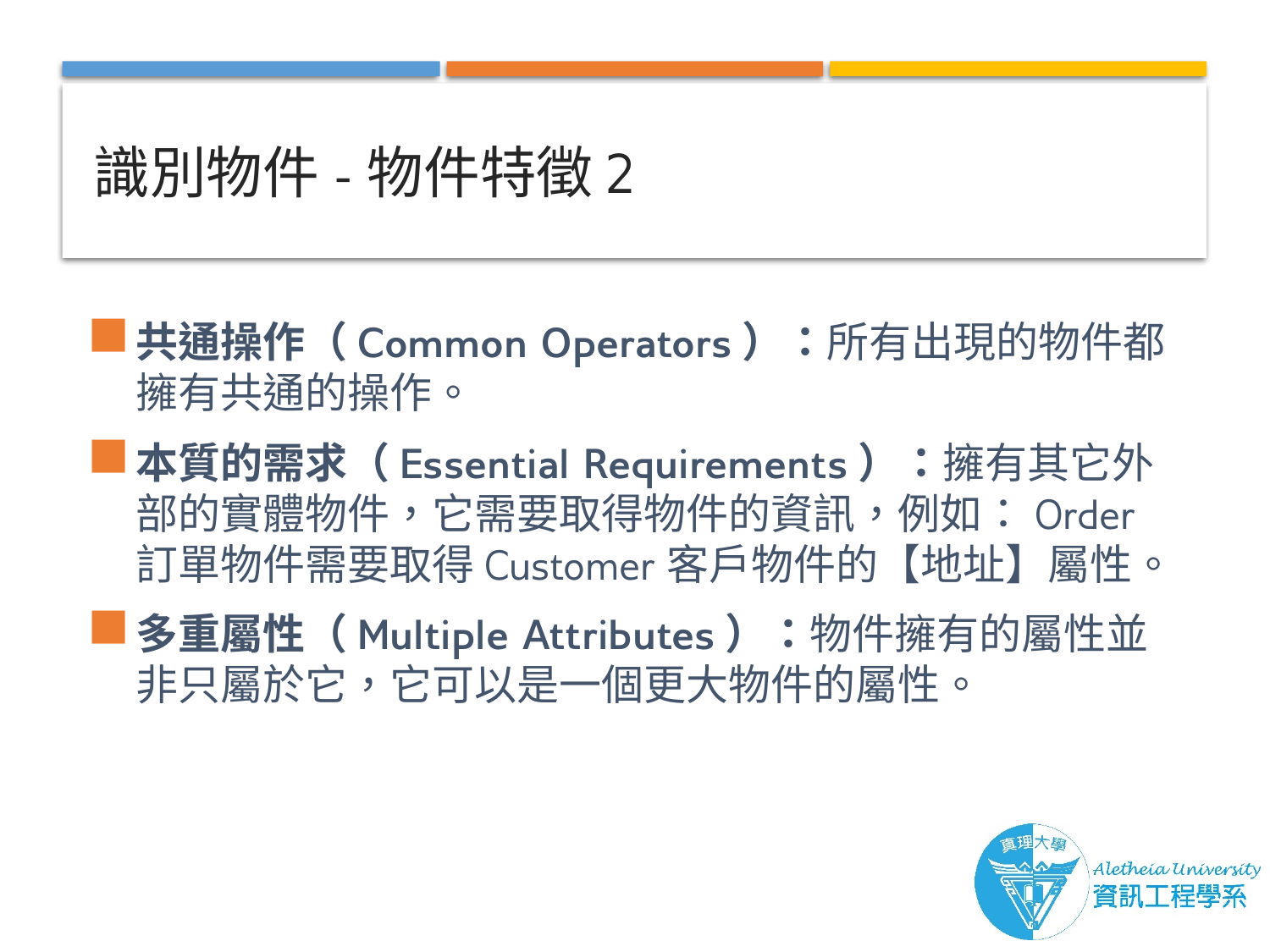

# 識別物件-物件特徵2
共通操作（Common Operators）：所有出現的物件都擁有共通的操作。
本質的需求（Essential Requirements）：擁有其它外部的實體物件，它需要取得物件的資訊，例如：Order訂單物件需要取得Customer客戶物件的【地址】屬性。
多重屬性（Multiple Attributes）：物件擁有的屬性並非只屬於它，它可以是一個更大物件的屬性。